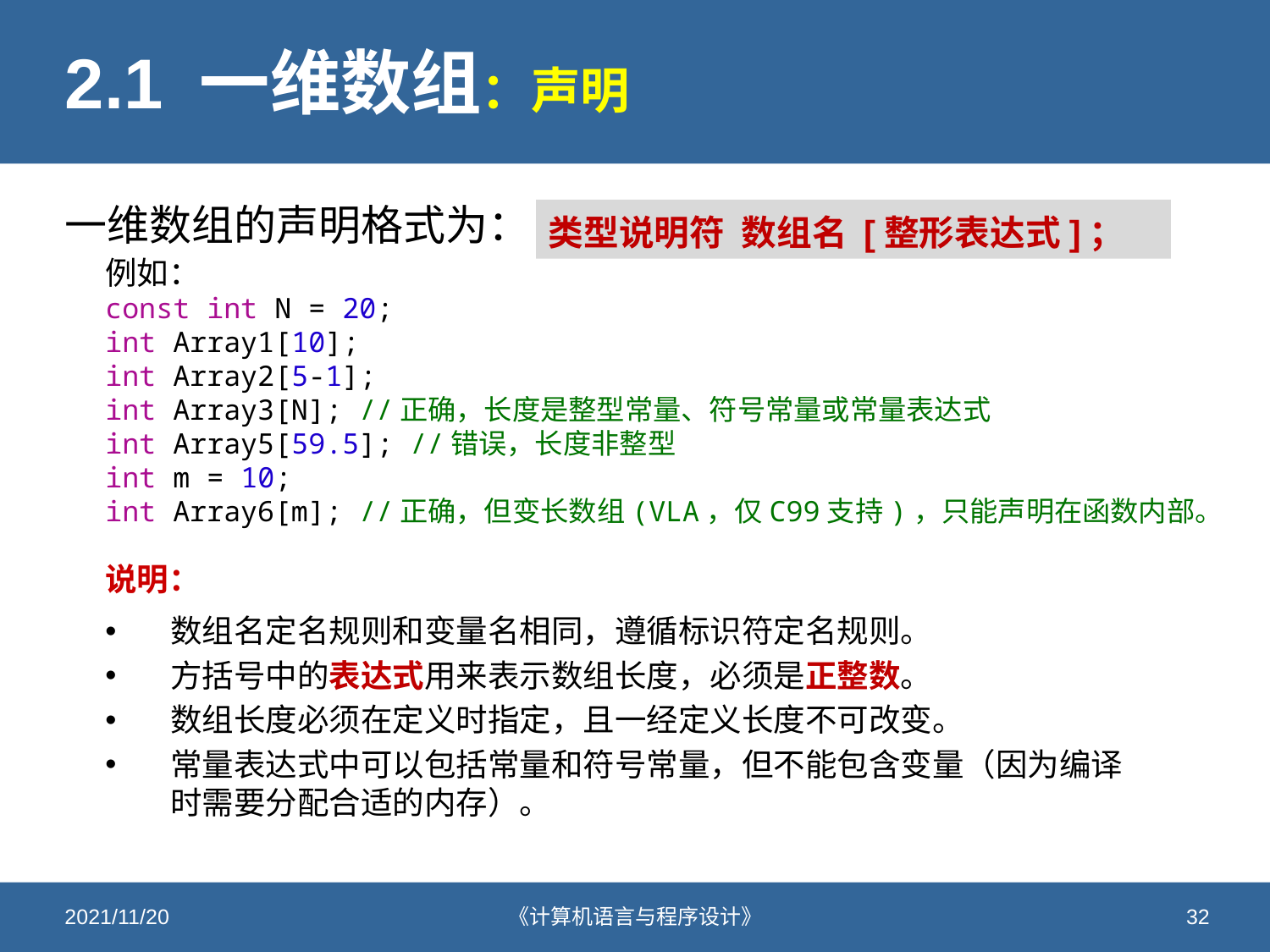

# 2.1 一维数组：声明
一维数组的声明格式为：
类型说明符  数组名 [整形表达式]；
例如：
const int N = 20;
int Array1[10];
int Array2[5-1];
int Array3[N]; //正确，长度是整型常量、符号常量或常量表达式
int Array5[59.5]; //错误，长度非整型
int m = 10;
int Array6[m]; //正确，但变长数组(VLA，仅C99支持)，只能声明在函数内部。
说明：
数组名定名规则和变量名相同，遵循标识符定名规则。
方括号中的表达式用来表示数组长度，必须是正整数。
数组长度必须在定义时指定，且一经定义长度不可改变。
常量表达式中可以包括常量和符号常量，但不能包含变量（因为编译时需要分配合适的内存）。
2021/11/20
《计算机语言与程序设计》
32